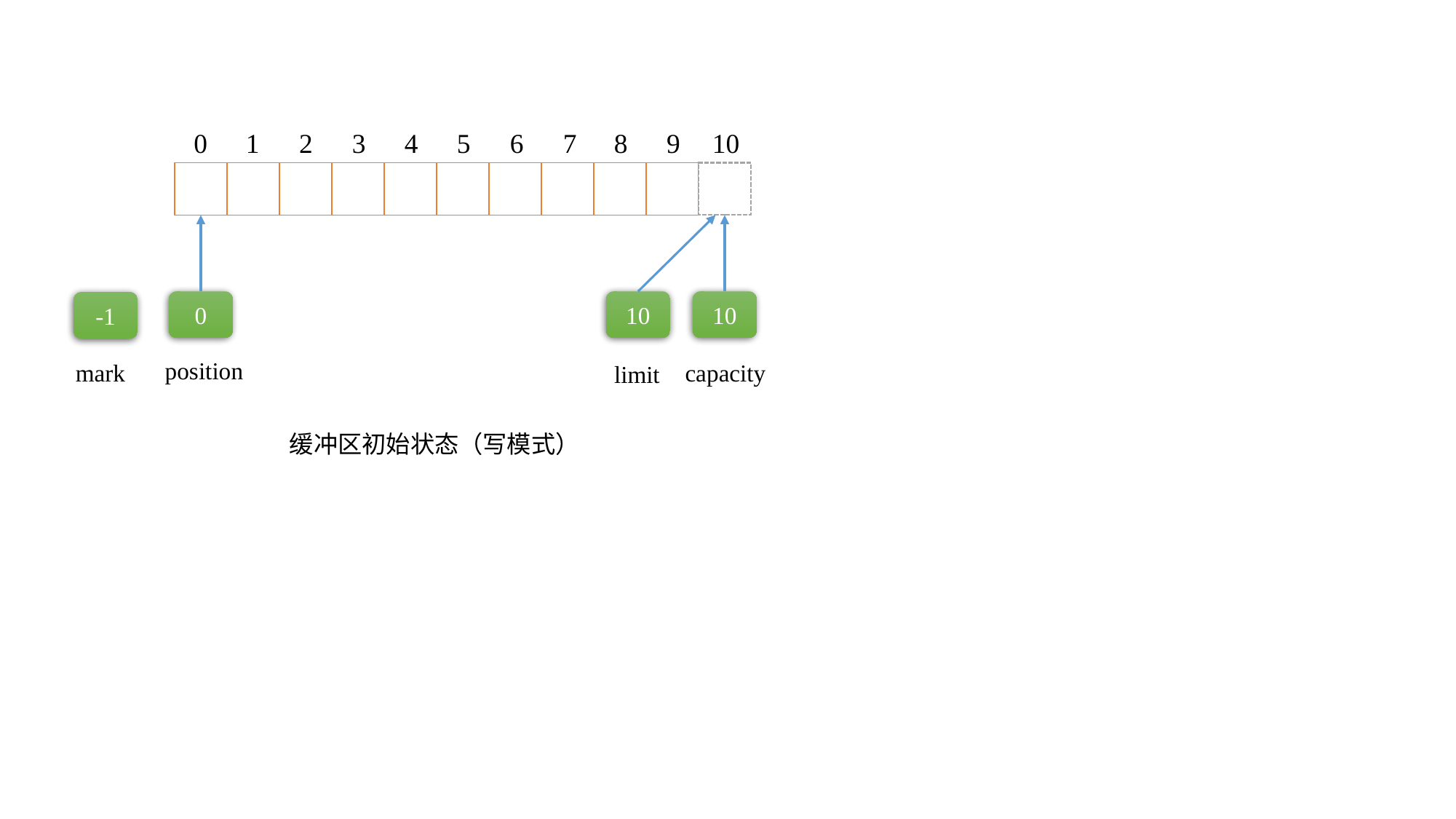

0
1
2
3
4
5
6
7
8
9
10

10
10
0
-1
position
mark
capacity
limit
缓冲区初始状态（写模式）